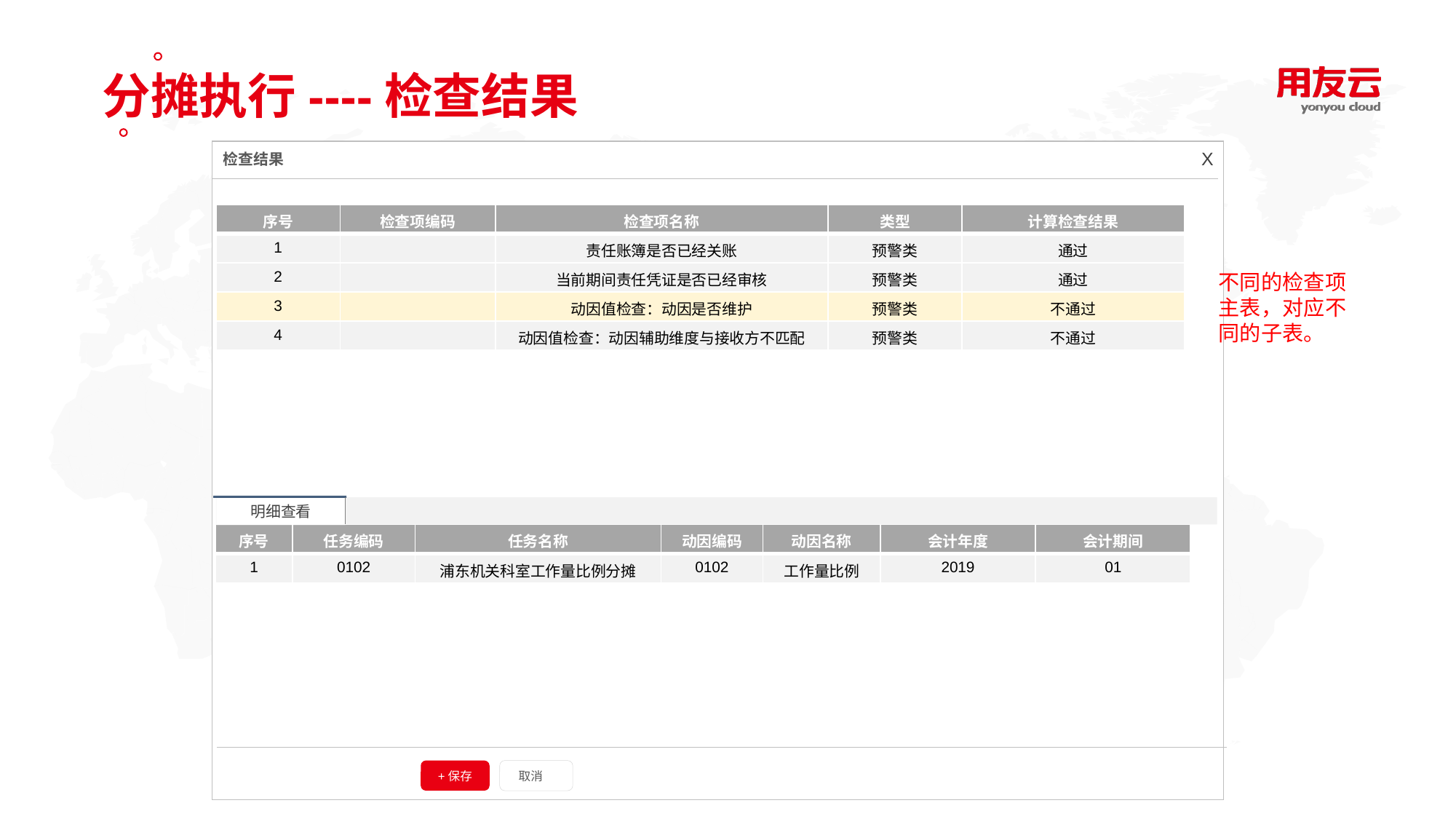

分摊执行----检查结果

X
检查结果
| 序号 | 检查项编码 | 检查项名称 | 类型 | 计算检查结果 |
| --- | --- | --- | --- | --- |
| 1 |  | 责任账簿是否已经关账 | 预警类 | 通过 |
| 2 |  | 当前期间责任凭证是否已经审核 | 预警类 | 通过 |
| 3 |  | 动因值检查：动因是否维护 | 预警类 | 不通过 |
| 4 |  | 动因值检查：动因辅助维度与接收方不匹配 | 预警类 | 不通过 |
不同的检查项主表，对应不同的子表。

明细查看
| 序号 | 任务编码 | 任务名称 | 动因编码 | 动因名称 | 会计年度 | 会计期间 |
| --- | --- | --- | --- | --- | --- | --- |
| 1 | 0102 | 浦东机关科室工作量比例分摊 | 0102 | 工作量比例 | 2019 | 01 |
+保存
取消